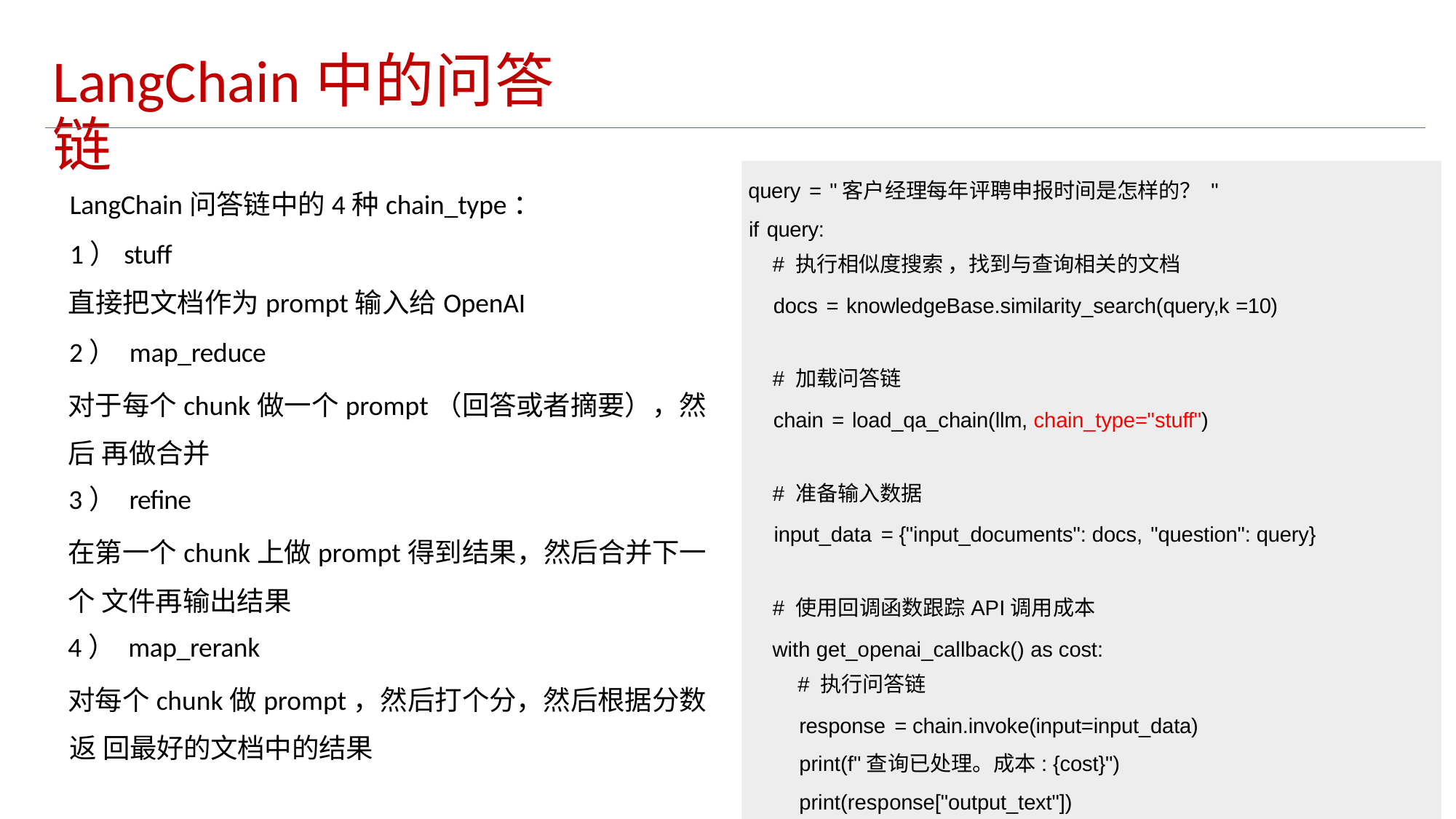

LangChain中的问答链

query = "客户经理每年评聘申报时间是怎样的？ "
if query:
# 执行相似度搜索 ，找到与查询相关的文档
docs = knowledgeBase.similarity_search(query,k =10)

# 加载问答链
chain = load_qa_chain(llm, chain_type="stuff")

# 准备输入数据
input_data = {"input_documents": docs, "question": query}

# 使用回调函数跟踪API调用成本
with get_openai_callback() as cost:
# 执行问答链
response = chain.invoke(input=input_data)
print(f"查询已处理。成本: {cost}")

print(response["output_text"])

LangChain问答链中的4种chain_type：
1）stuff
直接把文档作为prompt输入给OpenAI
2） map_reduce
对于每个chunk做一个prompt（回答或者摘要），然后 再做合并
3） refine
在第一个chunk上做prompt得到结果，然后合并下一个 文件再输出结果
4） map_rerank
对每个chunk做prompt，然后打个分，然后根据分数返 回最好的文档中的结果